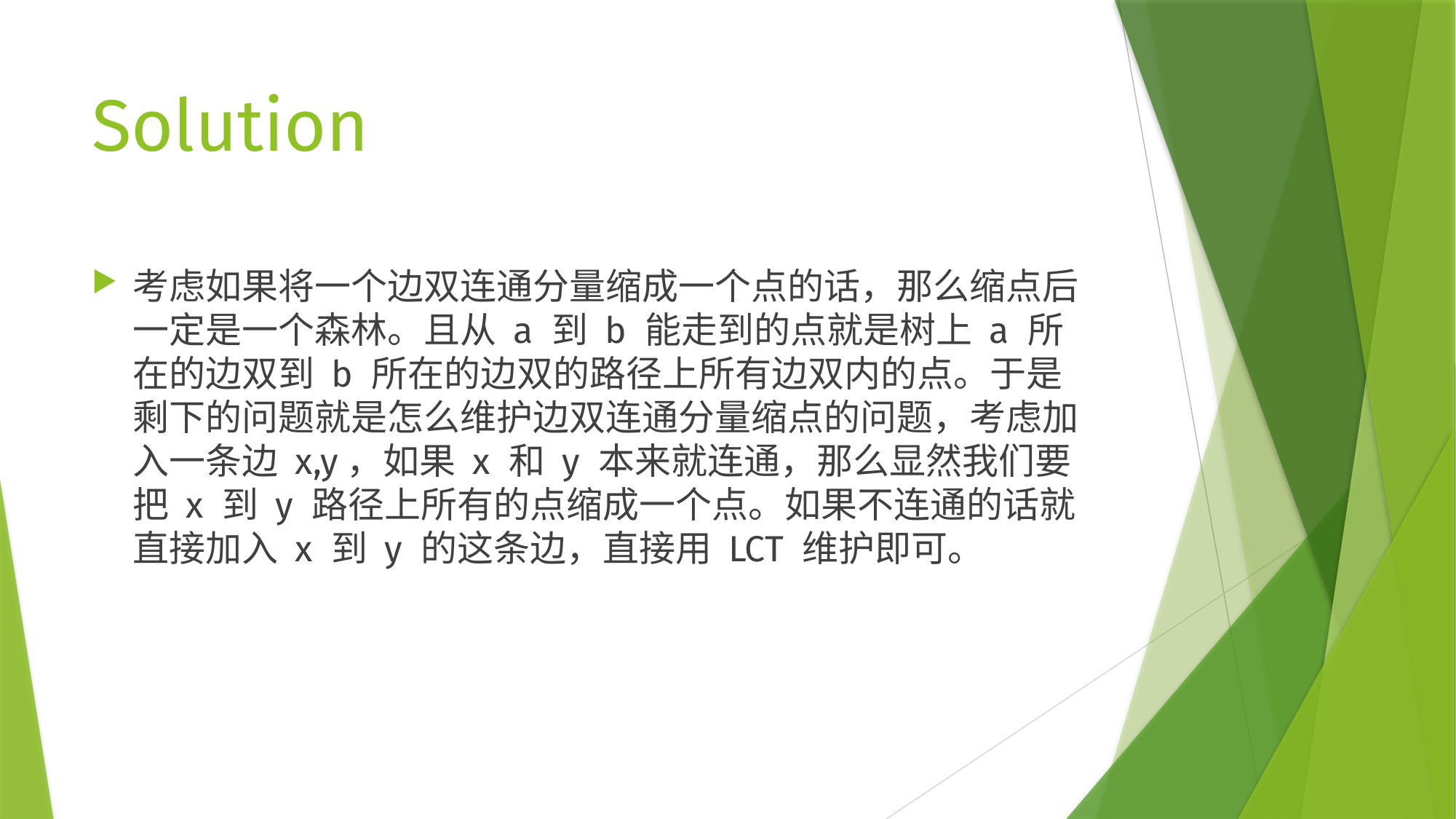

# Solution
考虑如果将一个边双连通分量缩成一个点的话，那么缩点后一定是一个森林。且从 a 到 b 能走到的点就是树上 a 所在的边双到 b 所在的边双的路径上所有边双内的点。于是剩下的问题就是怎么维护边双连通分量缩点的问题，考虑加入一条边 x,y，如果 x 和 y 本来就连通，那么显然我们要把 x 到 y 路径上所有的点缩成一个点。如果不连通的话就直接加入 x 到 y 的这条边，直接用 LCT 维护即可。